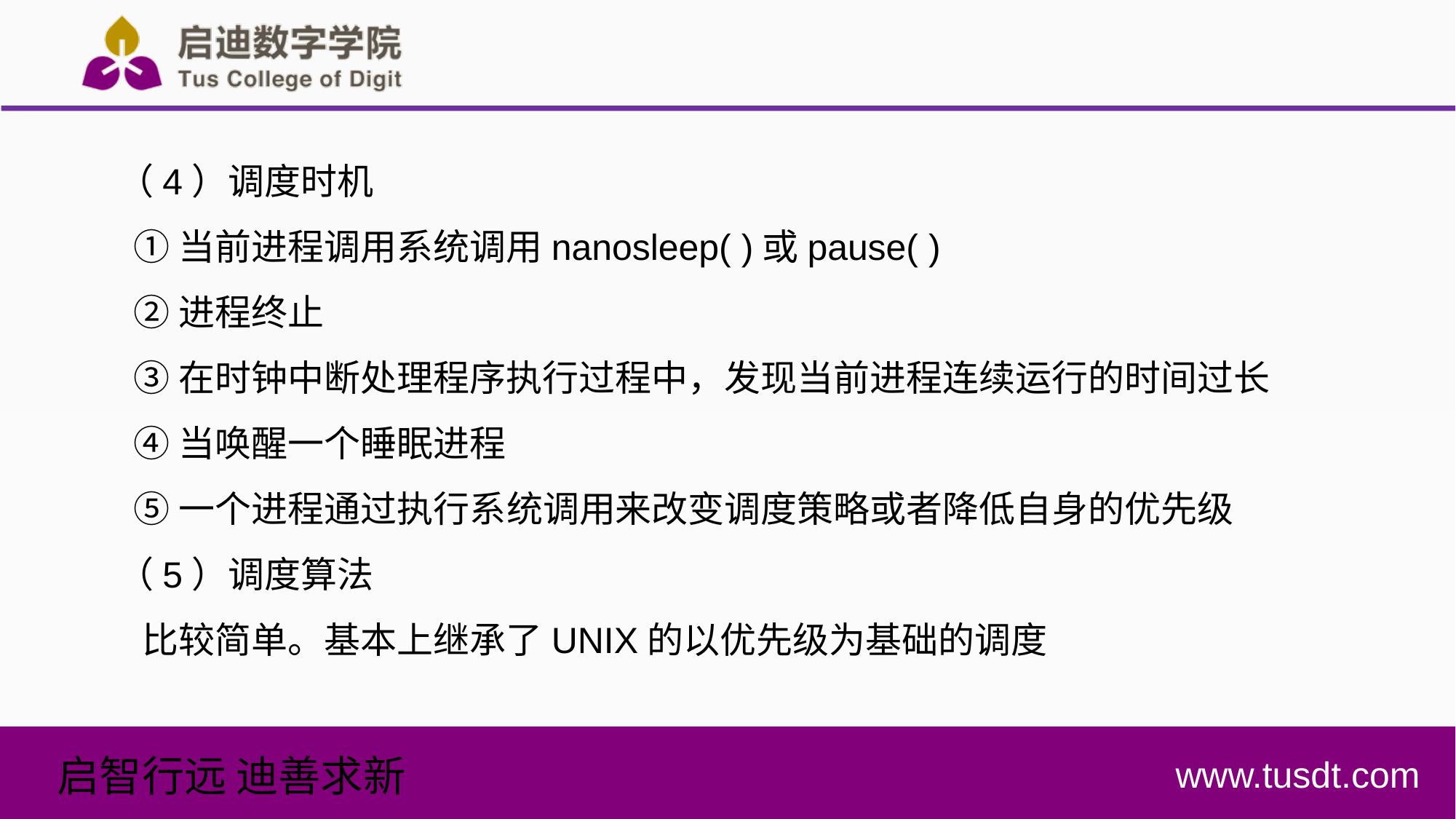

（4）调度时机
  ①当前进程调用系统调用nanosleep( )或pause( )
  ②进程终止
  ③在时钟中断处理程序执行过程中，发现当前进程连续运行的时间过长
  ④当唤醒一个睡眠进程
  ⑤一个进程通过执行系统调用来改变调度策略或者降低自身的优先级
（5）调度算法
  比较简单。基本上继承了UNIX的以优先级为基础的调度